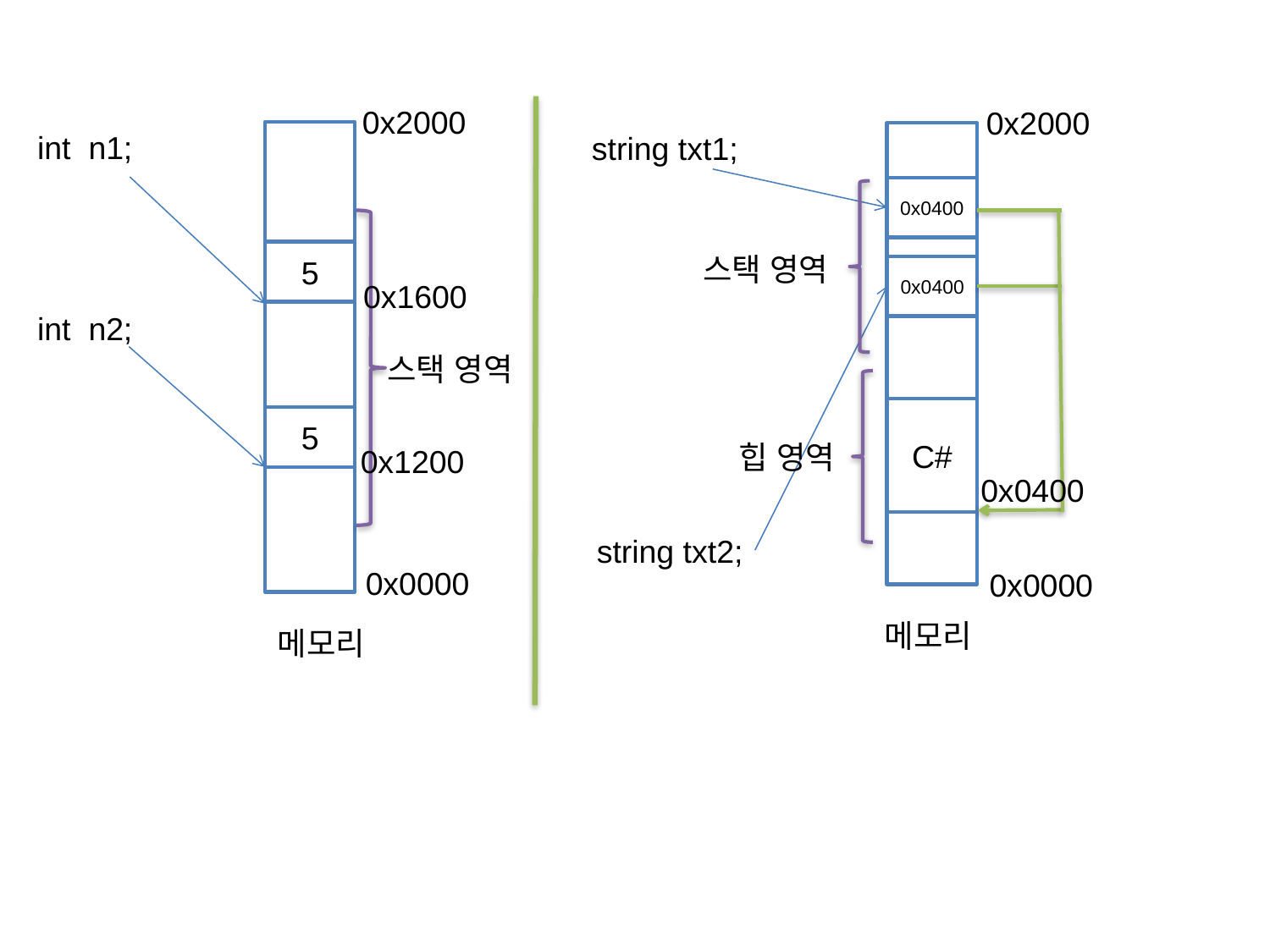

0x2000
0x2000
int  n1;

string txt1;

0x0400

5
스택 영역
0x0400
0x1600

int  n2;
스택 영역

C#
5
0x0400
힙 영역
0x1200
string txt2;
0x0000
0x0000
메모리
메모리